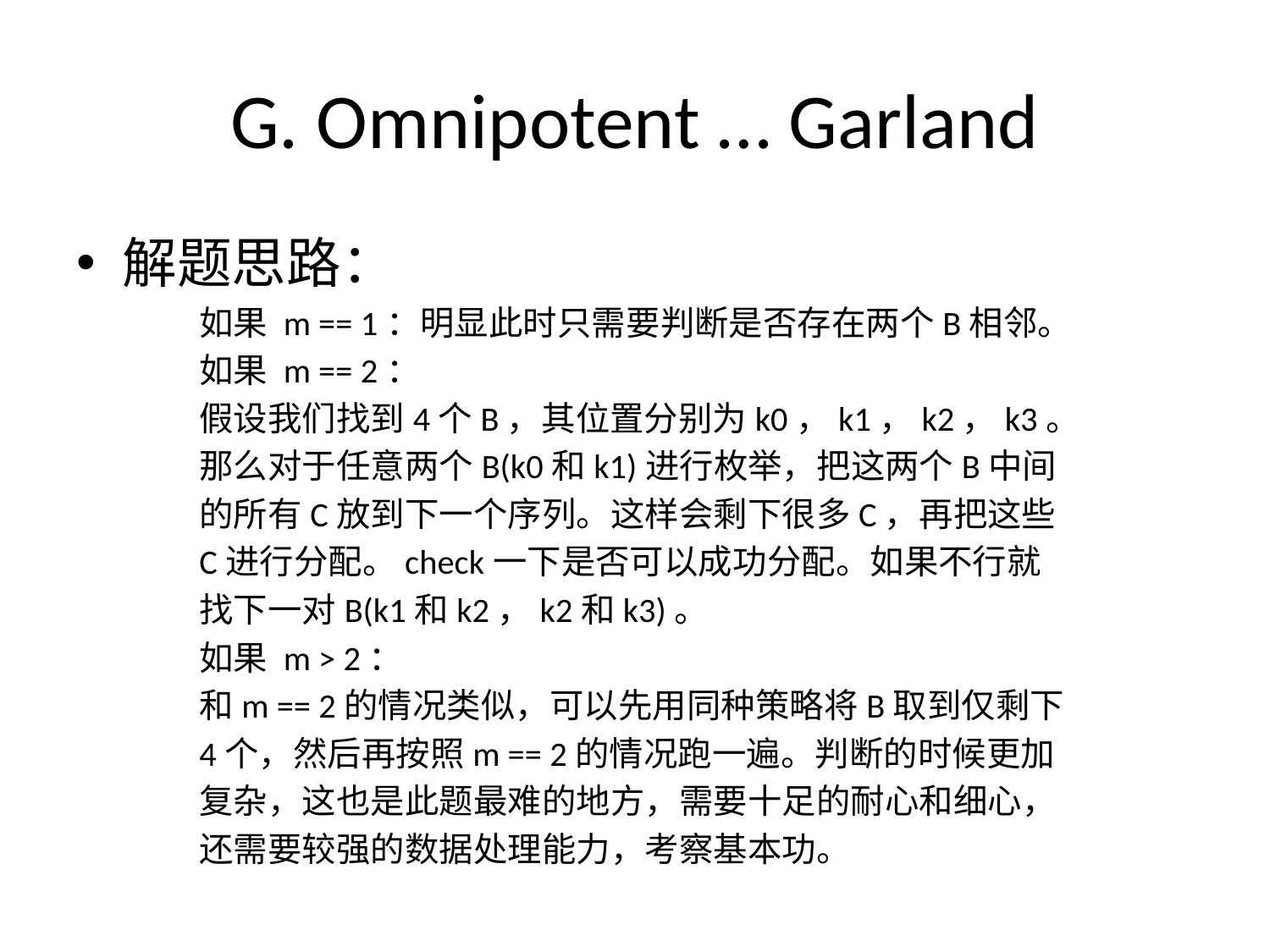

# G. Omnipotent … Garland
解题思路：
	如果 m == 1：明显此时只需要判断是否存在两个B相邻。
	如果 m == 2：
		假设我们找到4个B，其位置分别为k0，k1，k2，k3。
		那么对于任意两个B(k0和k1)进行枚举，把这两个B中间
		的所有C放到下一个序列。这样会剩下很多C，再把这些
		C进行分配。check一下是否可以成功分配。如果不行就
		找下一对B(k1和k2，k2和k3)。
	如果 m > 2：
		和m == 2的情况类似，可以先用同种策略将B取到仅剩下
		4个，然后再按照m == 2的情况跑一遍。判断的时候更加
		复杂，这也是此题最难的地方，需要十足的耐心和细心，
		还需要较强的数据处理能力，考察基本功。